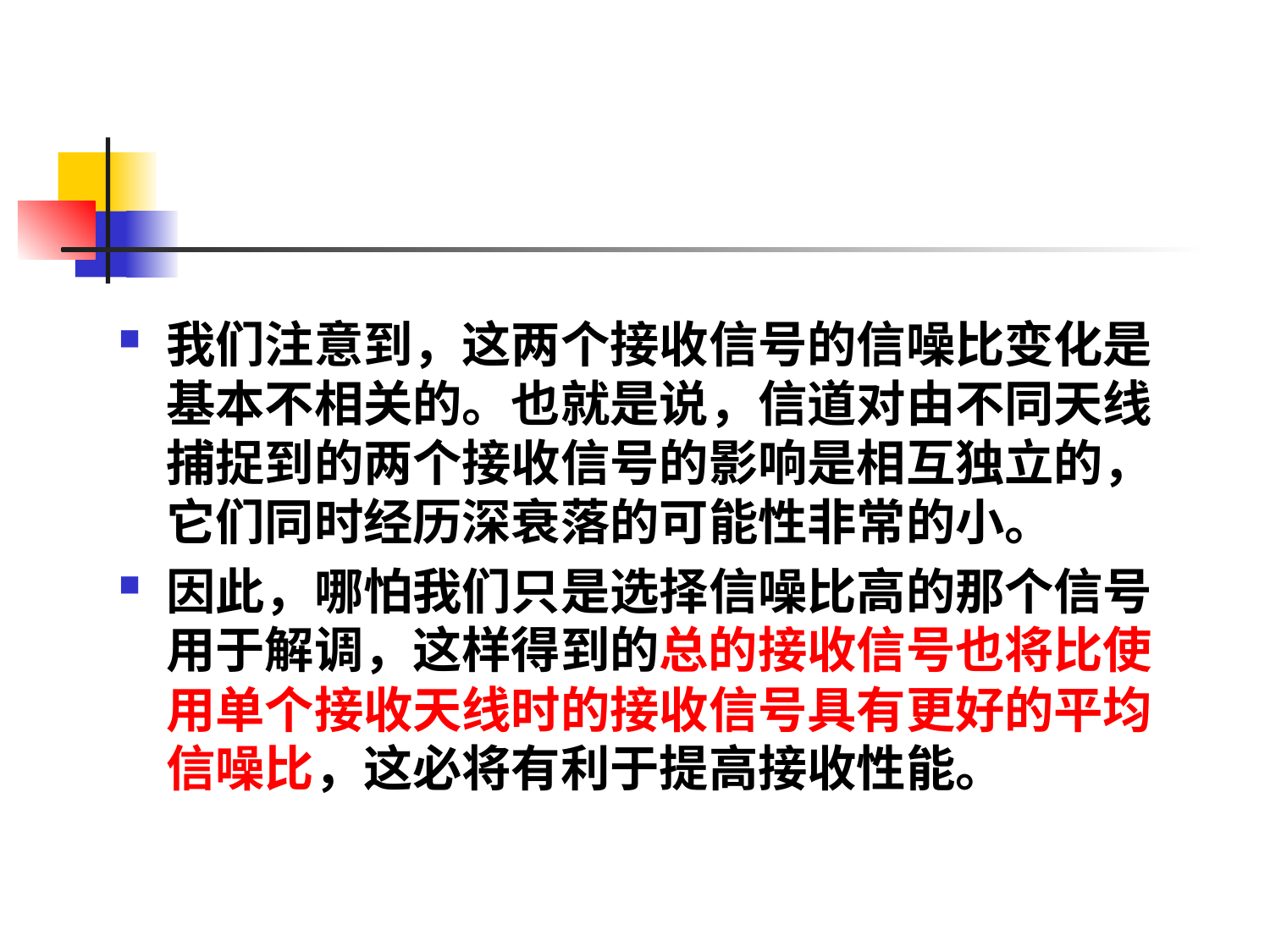

#
我们注意到，这两个接收信号的信噪比变化是基本不相关的。也就是说，信道对由不同天线捕捉到的两个接收信号的影响是相互独立的，它们同时经历深衰落的可能性非常的小。
因此，哪怕我们只是选择信噪比高的那个信号用于解调，这样得到的总的接收信号也将比使用单个接收天线时的接收信号具有更好的平均信噪比，这必将有利于提高接收性能。